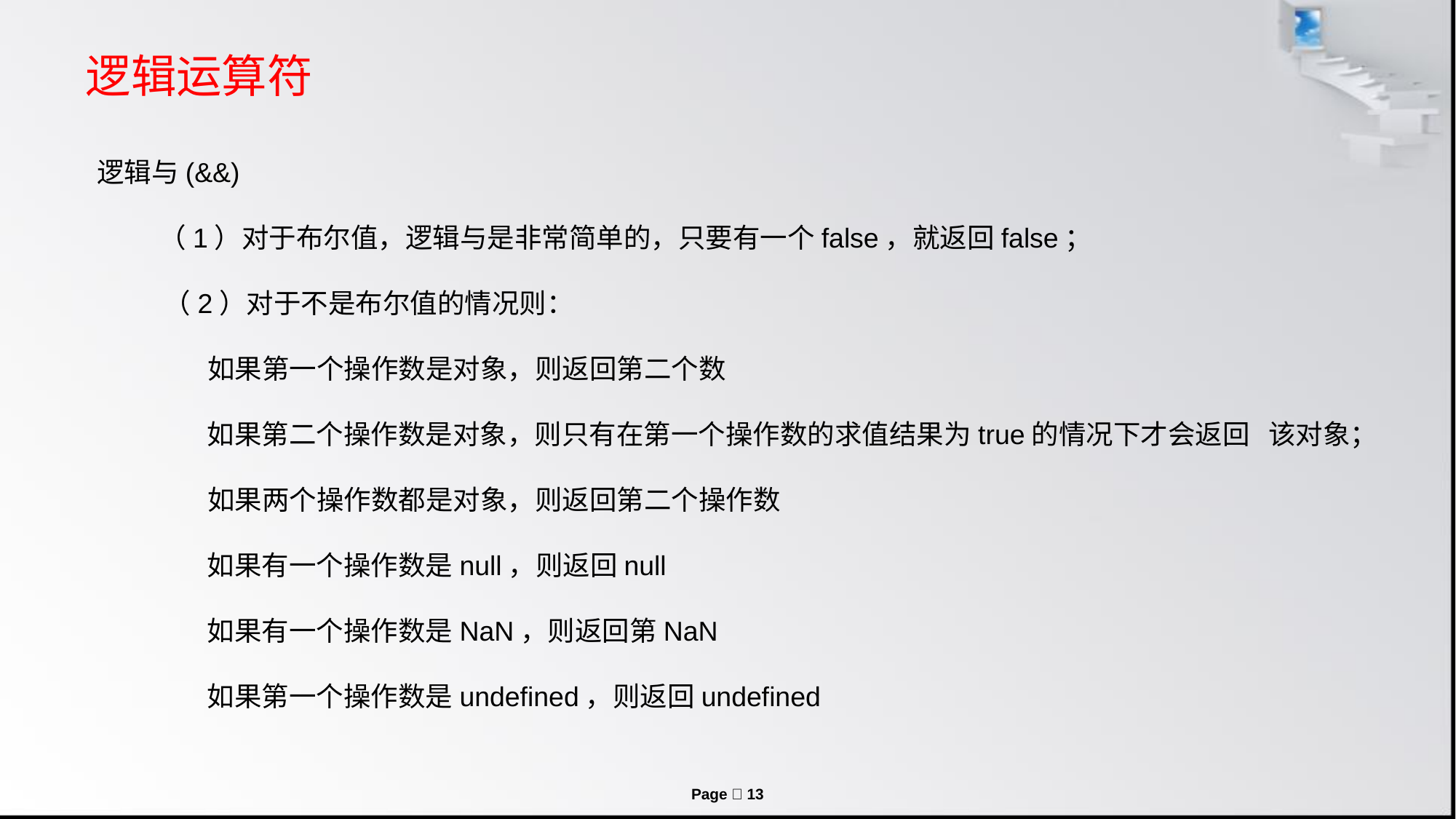

# 逻辑运算符
逻辑与(&&)

         （1）对于布尔值，逻辑与是非常简单的，只要有一个false，就返回false；

　　  （2）对于不是布尔值的情况则：

        　　如果第一个操作数是对象，则返回第二个数

       　　 如果第二个操作数是对象，则只有在第一个操作数的求值结果为true的情况下才会返回   该对象；

        　　如果两个操作数都是对象，则返回第二个操作数

       　　 如果有一个操作数是null，则返回null

       　　 如果有一个操作数是NaN，则返回第NaN

       　　 如果第一个操作数是undefined，则返回undefined